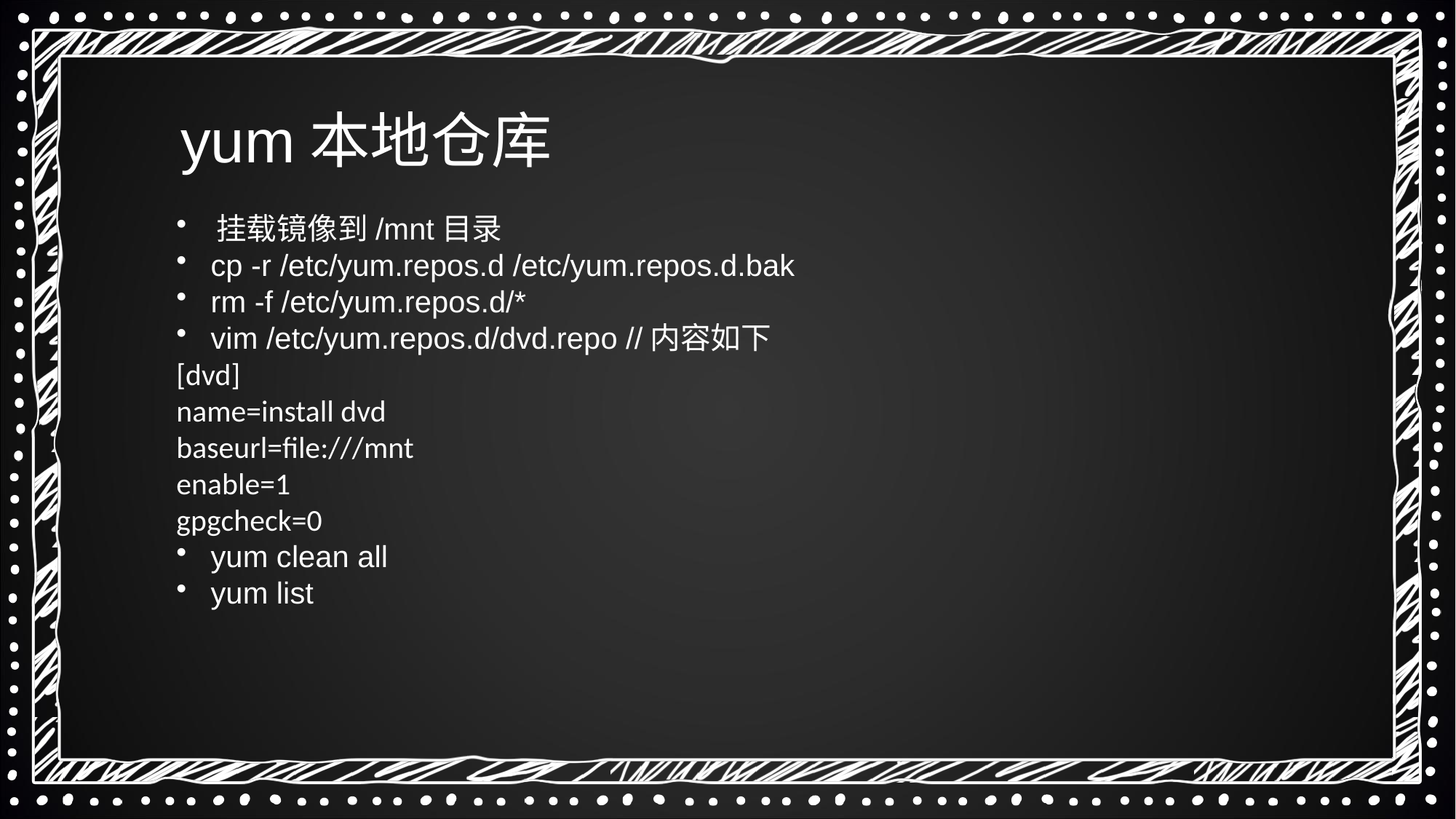

yum本地仓库
 挂载镜像到/mnt目录
 cp -r /etc/yum.repos.d /etc/yum.repos.d.bak
 rm -f /etc/yum.repos.d/*
 vim /etc/yum.repos.d/dvd.repo //内容如下
[dvd]
name=install dvd
baseurl=file:///mnt
enable=1
gpgcheck=0
 yum clean all
 yum list